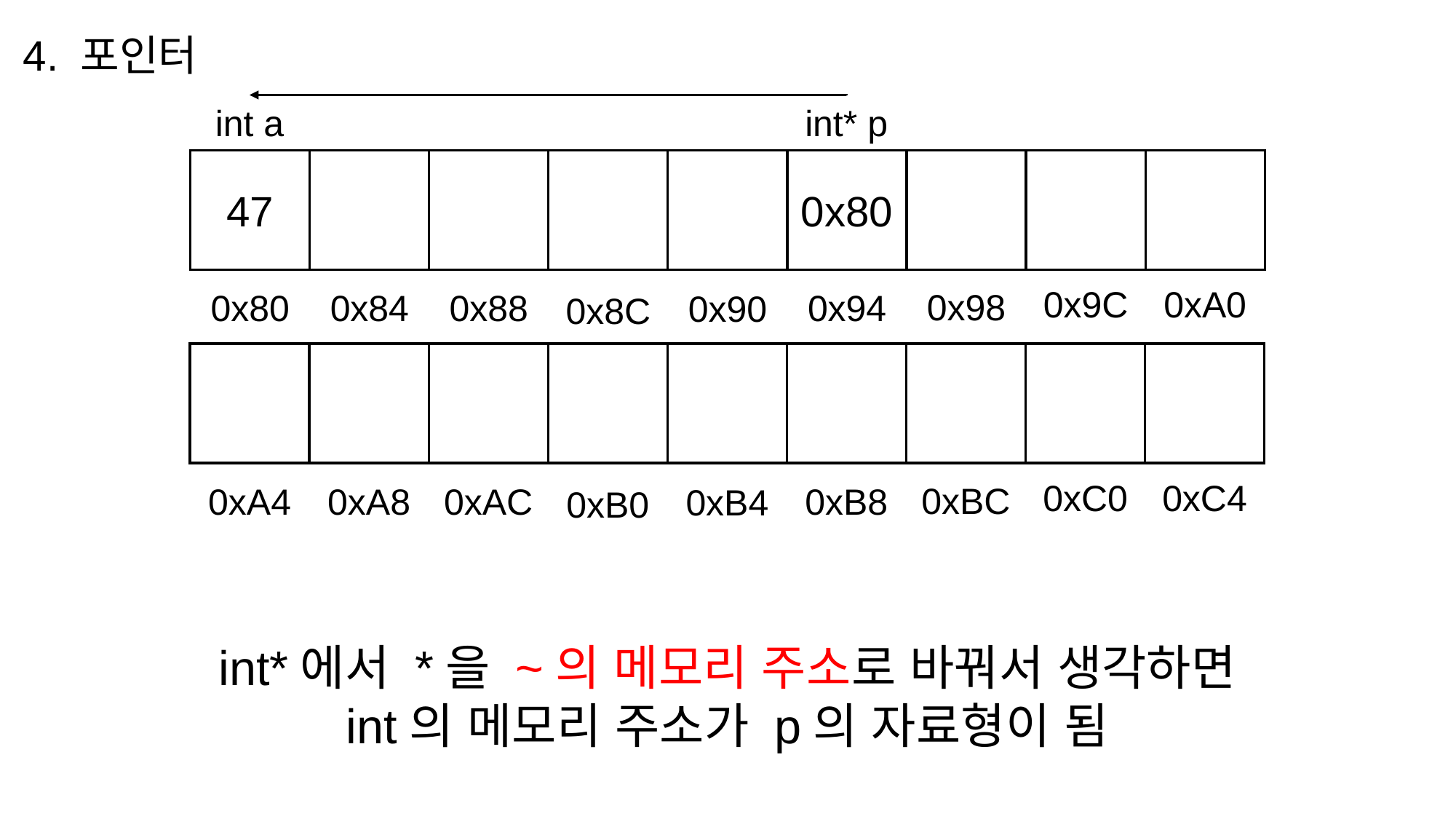

4. 포인터
int* p
int a
47

0x80

0x9C
0xA0
0x98
0x80
0x88
0x94
0x84
0x90
0x8C

0xC0
0xC4
0xBC
0xA4
0xAC
0xB8
0xA8
0xB4
0xB0
int*에서 *을 ~의 메모리 주소로 바꿔서 생각하면
int의 메모리 주소가 p의 자료형이 됨